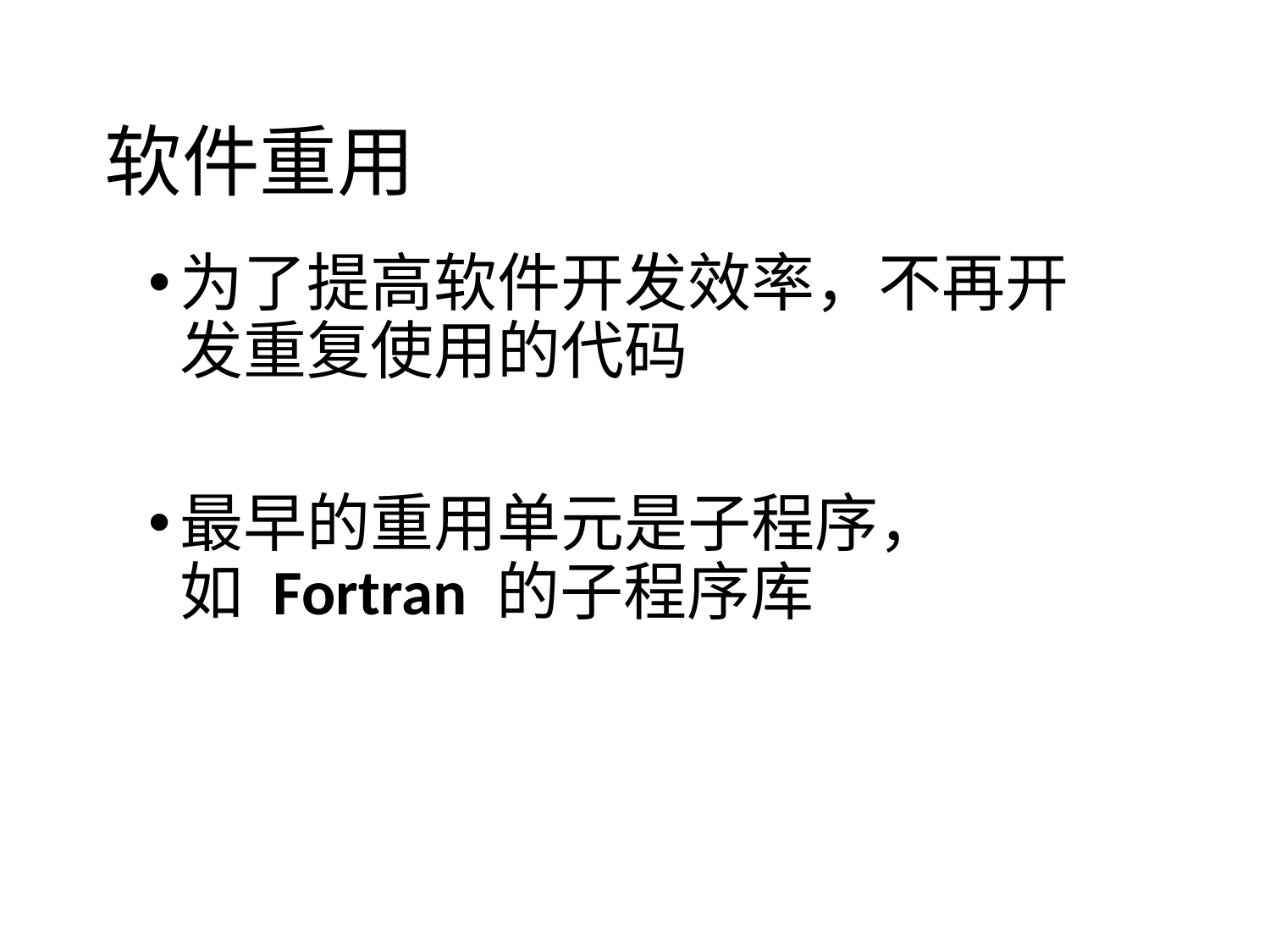

软件重用
为了提高软件开发效率，不再开发重复使用的代码

最早的重用单元是子程序，如 Fortran 的子程序库